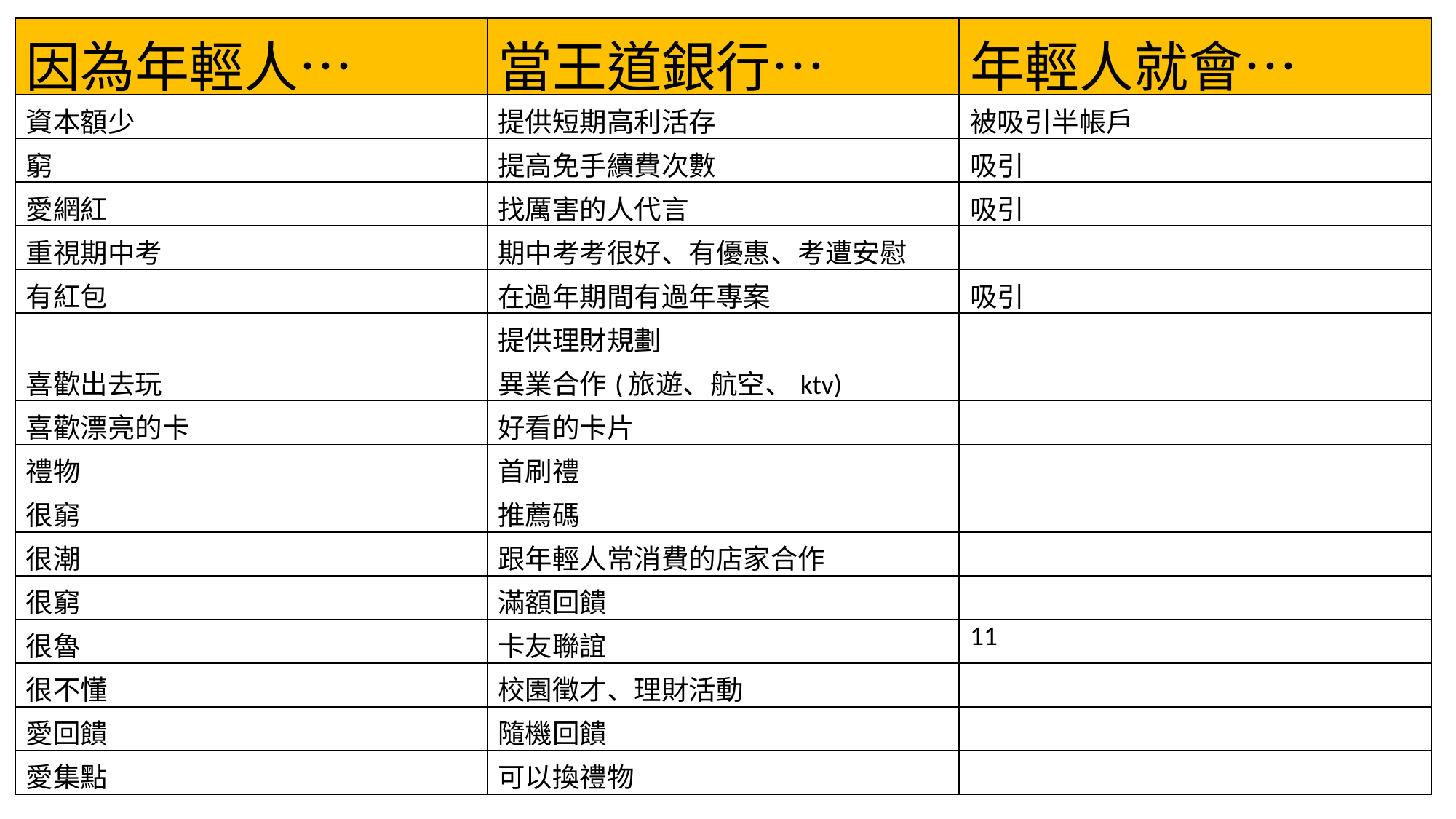

| 因為年輕人… | 當王道銀行… | 年輕人就會… |
| --- | --- | --- |
| 資本額少 | 提供短期高利活存 | 被吸引半帳戶 |
| 窮 | 提高免手續費次數 | 吸引 |
| 愛網紅 | 找厲害的人代言 | 吸引 |
| 重視期中考 | 期中考考很好、有優惠、考遭安慰 |  |
| 有紅包 | 在過年期間有過年專案 | 吸引 |
|  | 提供理財規劃 |  |
| 喜歡出去玩 | 異業合作(旅遊、航空、ktv) |  |
| 喜歡漂亮的卡 | 好看的卡片 |  |
| 禮物 | 首刷禮 |  |
| 很窮 | 推薦碼 |  |
| 很潮 | 跟年輕人常消費的店家合作 |  |
| 很窮 | 滿額回饋 |  |
| 很魯 | 卡友聯誼 | 11 |
| 很不懂 | 校園徵才、理財活動 |  |
| 愛回饋 | 隨機回饋 |  |
| 愛集點 | 可以換禮物 |  |
4/6/2016